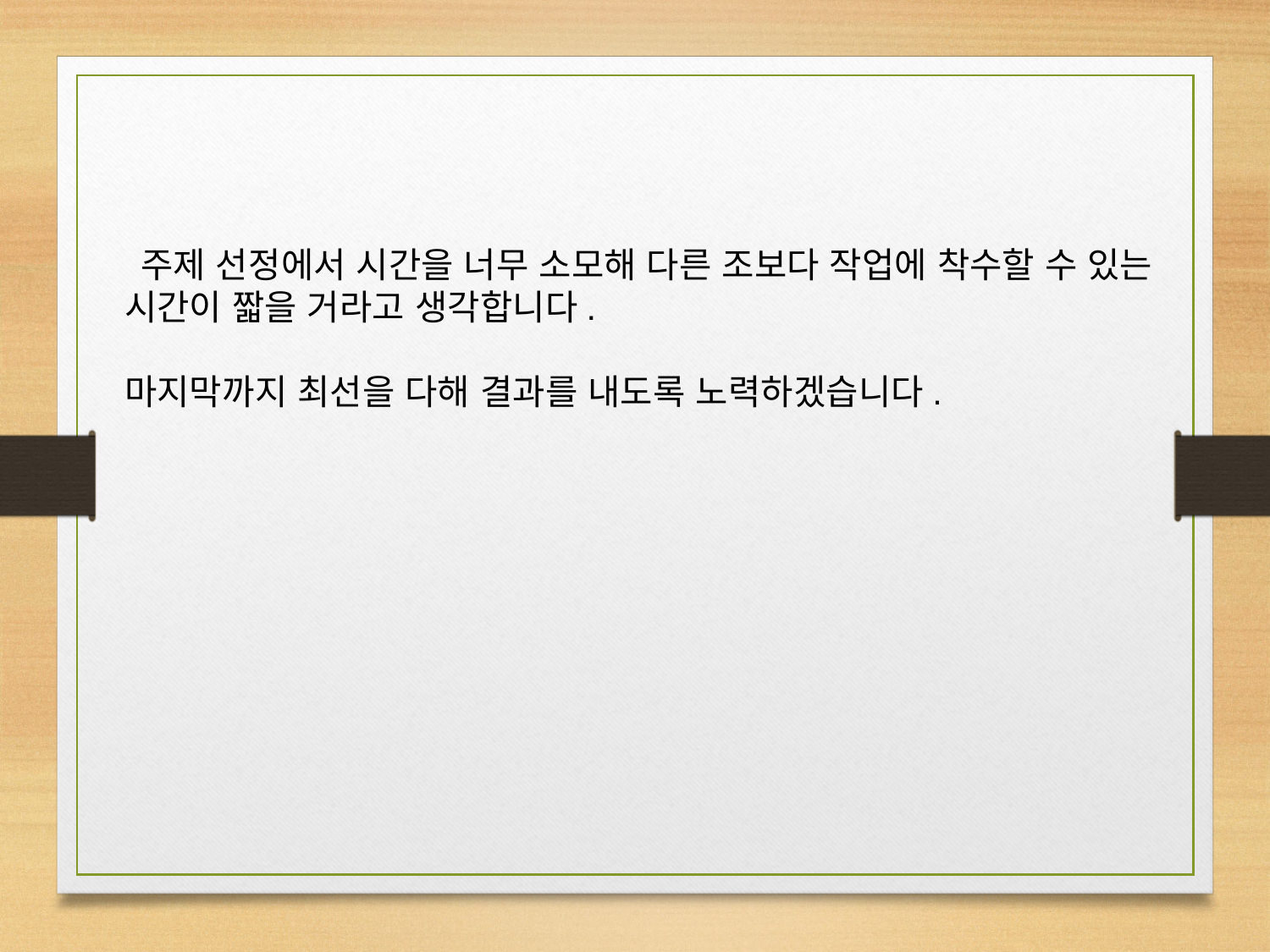

주제 선정에서 시간을 너무 소모해 다른 조보다 작업에 착수할 수 있는 시간이 짧을 거라고 생각합니다.

마지막까지 최선을 다해 결과를 내도록 노력하겠습니다.